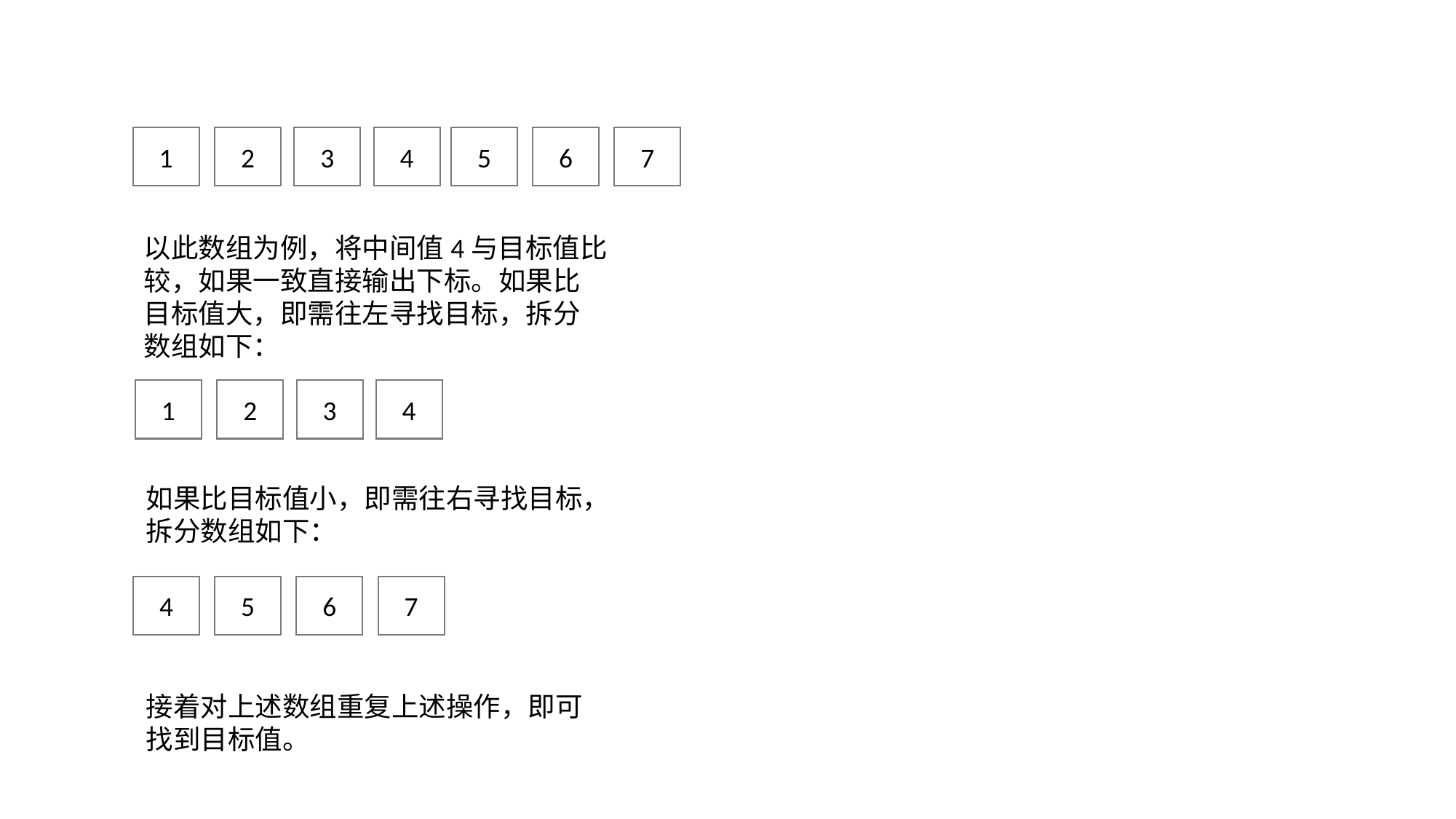

1
2
3
4
5
6
7
以此数组为例，将中间值4与目标值比较，如果一致直接输出下标。如果比目标值大，即需往左寻找目标，拆分数组如下：
1
2
3
4
如果比目标值小，即需往右寻找目标，拆分数组如下：
4
5
6
7
接着对上述数组重复上述操作，即可找到目标值。